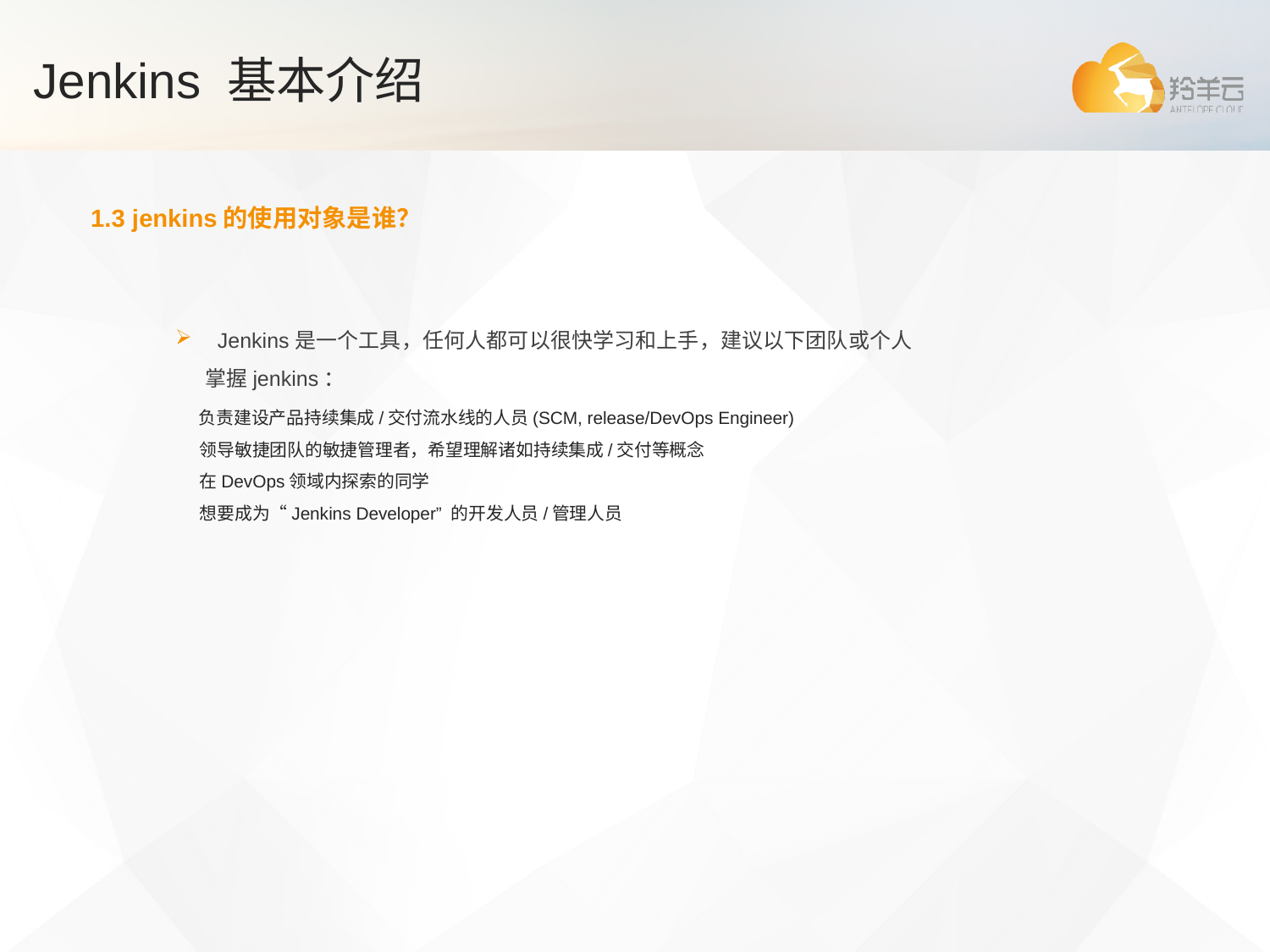

# Jenkins 基本介绍
1.3 jenkins的使用对象是谁？
  Jenkins是一个工具，任何人都可以很快学习和上手，建议以下团队或个人掌握jenkins：
    负责建设产品持续集成/交付流水线的人员(SCM, release/DevOps Engineer)
     领导敏捷团队的敏捷管理者，希望理解诸如持续集成/交付等概念
     在DevOps领域内探索的同学
     想要成为“Jenkins Developer” 的开发人员/管理人员